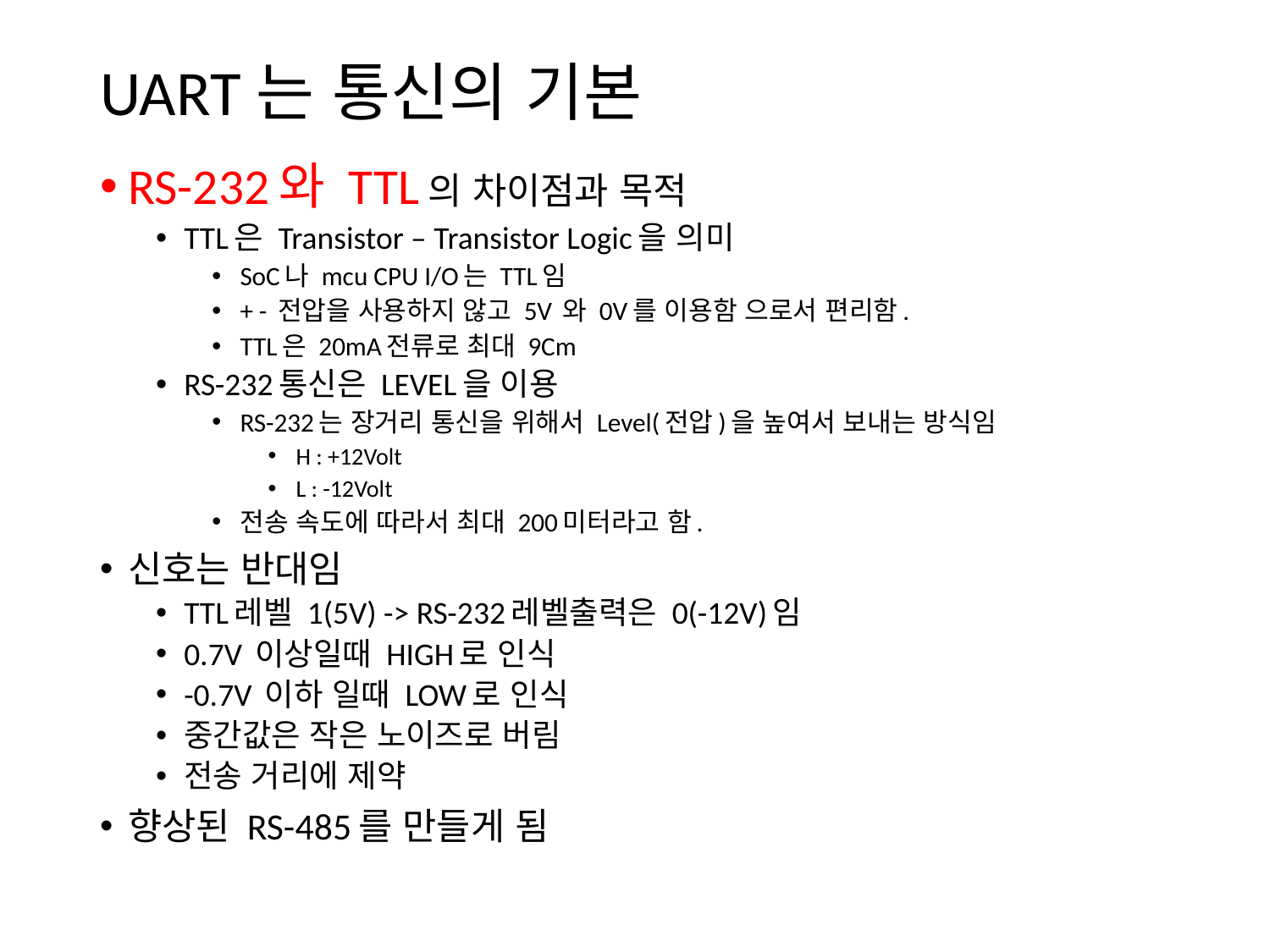

# UART는 통신의 기본
RS-232와 TTL의 차이점과 목적
TTL은 Transistor – Transistor Logic을 의미
SoC나 mcu CPU I/O는 TTL임
+ - 전압을 사용하지 않고 5V 와 0V를 이용함 으로서 편리함.
TTL은 20mA전류로 최대 9Cm
RS-232통신은 LEVEL을 이용
RS-232는 장거리 통신을 위해서 Level(전압)을 높여서 보내는 방식임
H : +12Volt
L : -12Volt
전송 속도에 따라서 최대 200미터라고 함.
신호는 반대임
TTL레벨 1(5V) -> RS-232레벨출력은 0(-12V)임
0.7V 이상일때 HIGH로 인식
-0.7V 이하 일때 LOW로 인식
중간값은 작은 노이즈로 버림
전송 거리에 제약
향상된 RS-485를 만들게 됨